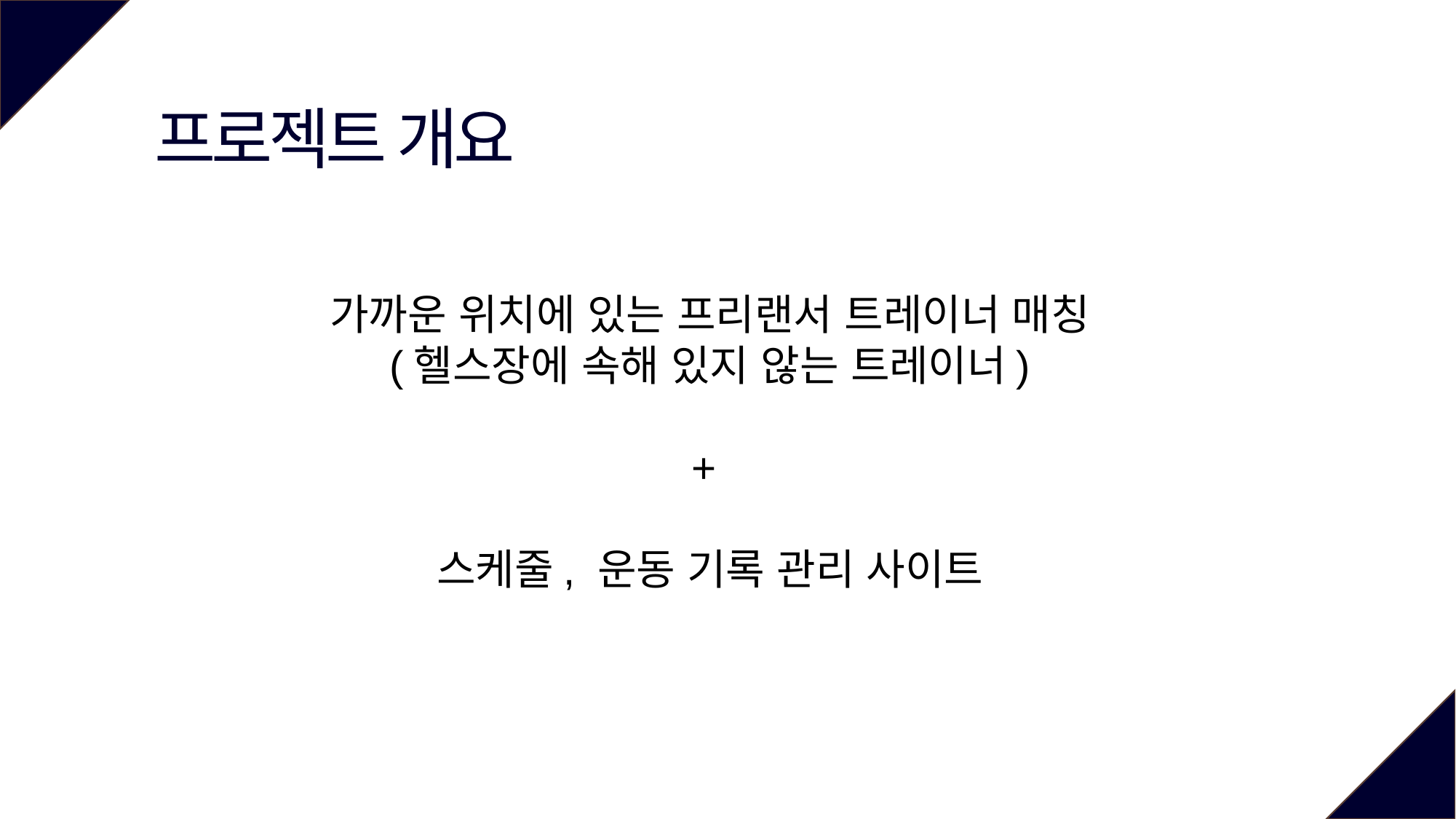

프로젝트 개요
가까운 위치에 있는 프리랜서 트레이너 매칭
(헬스장에 속해 있지 않는 트레이너)

+

스케줄, 운동 기록 관리 사이트